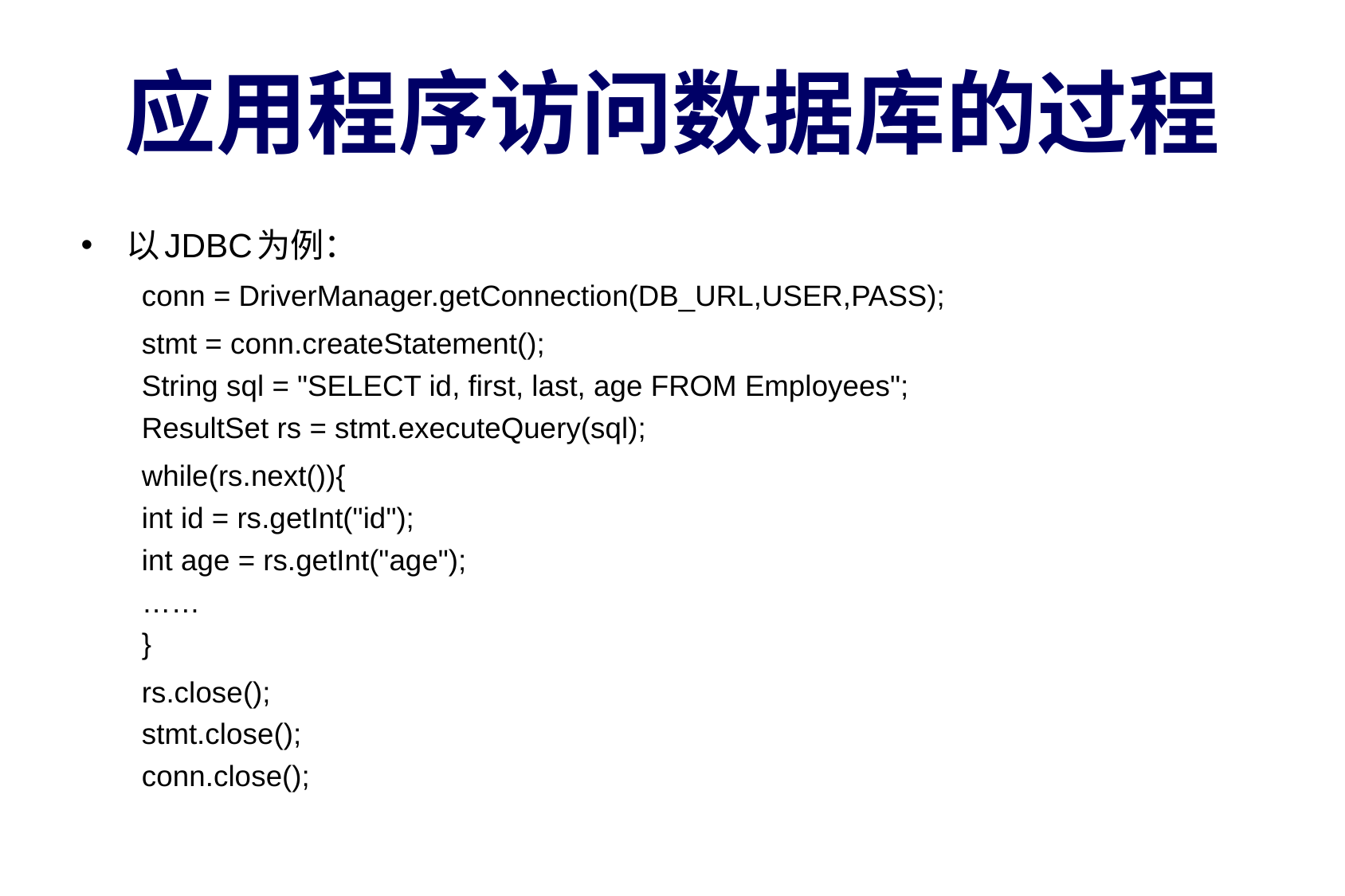

# 应用程序访问数据库的过程
以JDBC为例：
conn = DriverManager.getConnection(DB_URL,USER,PASS);
stmt = conn.createStatement();
String sql = "SELECT id, first, last, age FROM Employees";
ResultSet rs = stmt.executeQuery(sql);
while(rs.next()){
	int id = rs.getInt("id");
	int age = rs.getInt("age");
	……
}
rs.close();
stmt.close();
conn.close();